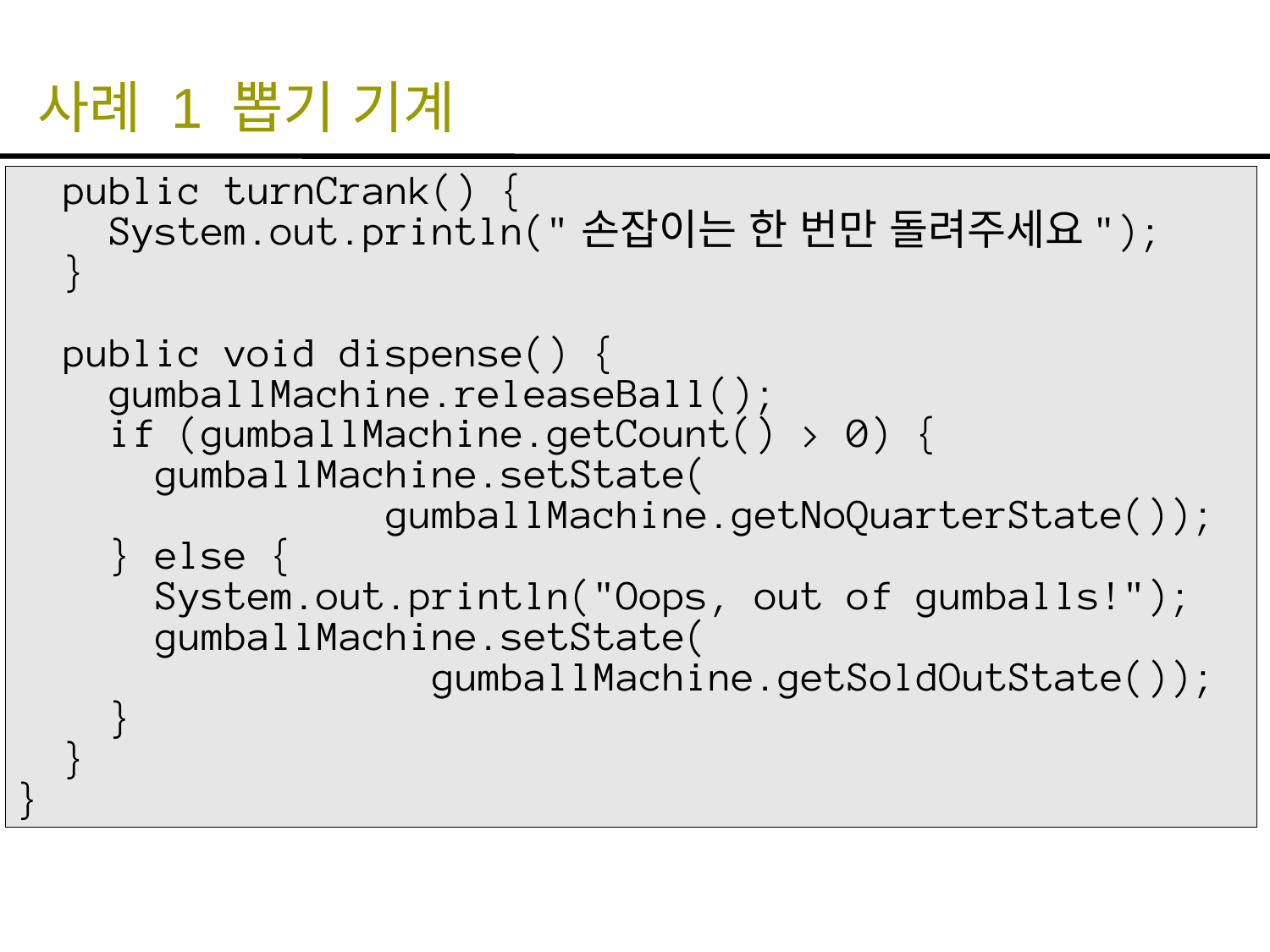

# 사례 1 뽑기 기계
  public turnCrank() {
    System.out.println("손잡이는 한 번만 돌려주세요");
  }

  public void dispense() {
    gumballMachine.releaseBall();
    if (gumballMachine.getCount() > 0) {
      gumballMachine.setState(
                gumballMachine.getNoQuarterState());
    } else {
      System.out.println("Oops, out of gumballs!");
      gumballMachine.setState(
                  gumballMachine.getSoldOutState());
    }
  }
}